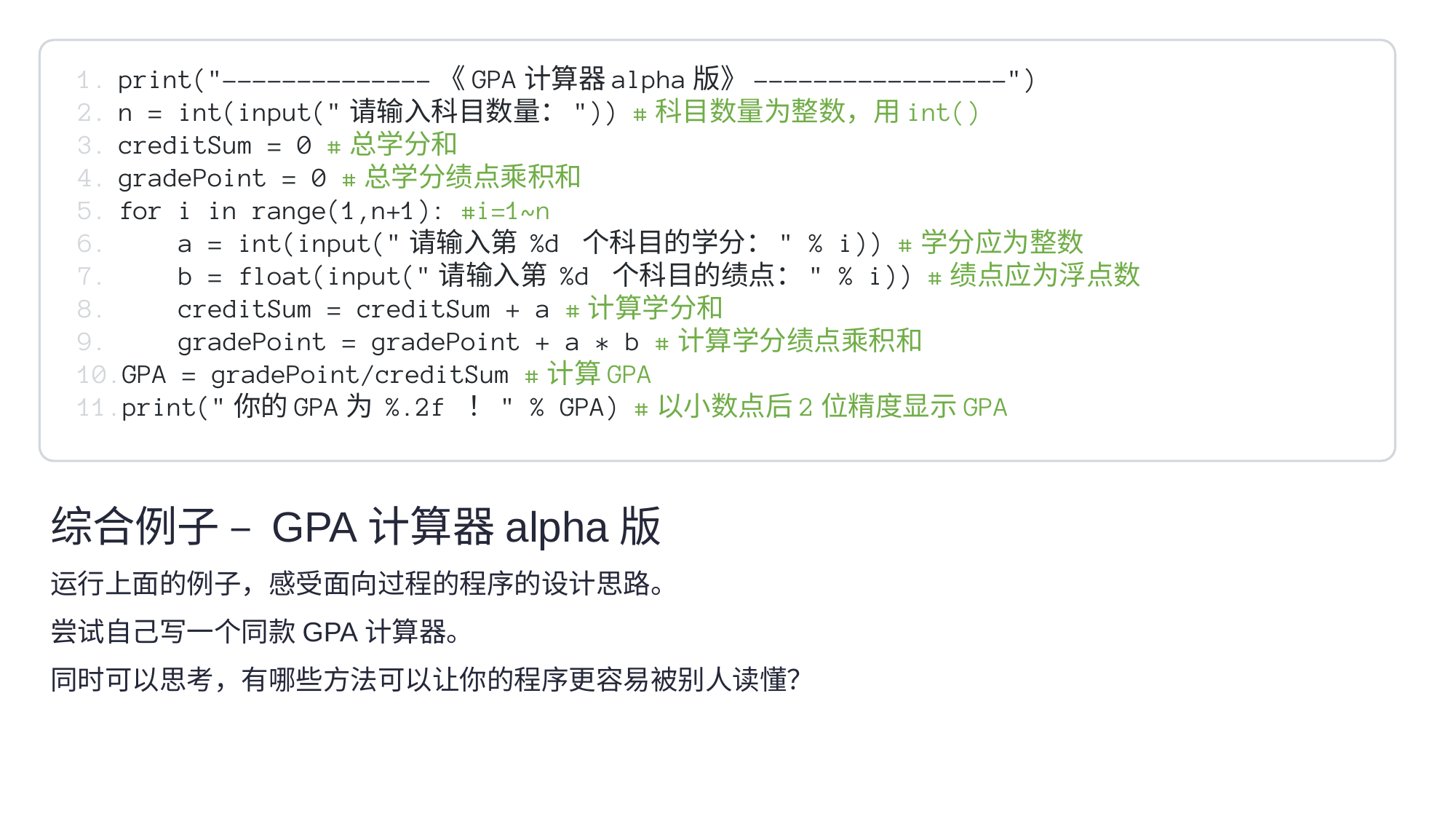

print("--------------《GPA计算器alpha版》-----------------")
n = int(input("请输入科目数量：")) #科目数量为整数，用int()
creditSum = 0 #总学分和
gradePoint = 0 #总学分绩点乘积和
for i in range(1,n+1): #i=1~n
    a = int(input("请输入第 %d 个科目的学分：" % i)) #学分应为整数
    b = float(input("请输入第 %d 个科目的绩点：" % i)) #绩点应为浮点数
    creditSum = creditSum + a #计算学分和
    gradePoint = gradePoint + a * b #计算学分绩点乘积和
GPA = gradePoint/creditSum #计算GPA
print("你的GPA为 %.2f ！" % GPA) #以小数点后2位精度显示GPA
综合例子 – GPA计算器alpha版
运行上面的例子，感受面向过程的程序的设计思路。
尝试自己写一个同款GPA计算器。
同时可以思考，有哪些方法可以让你的程序更容易被别人读懂？